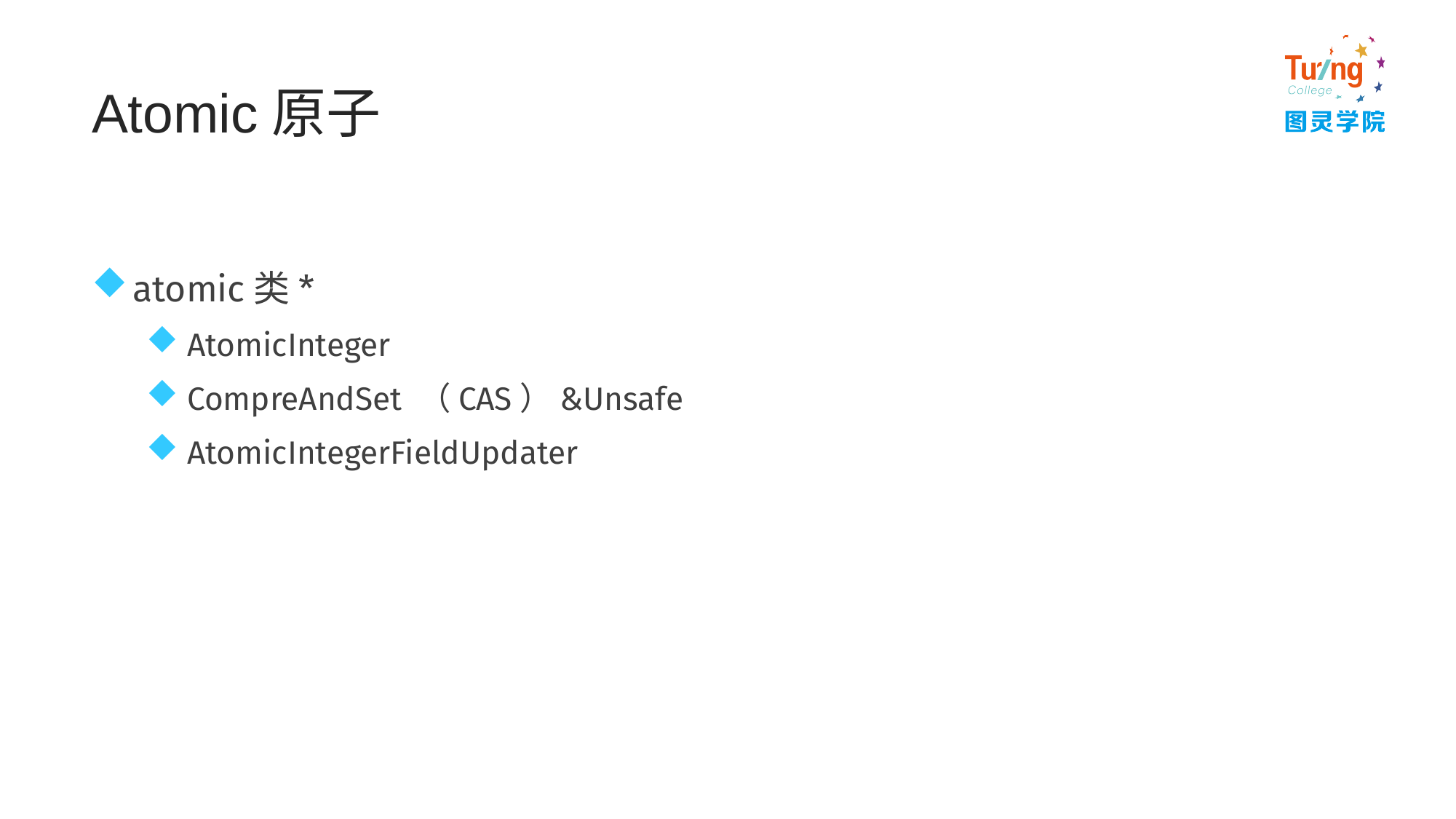

# Atomic原子

atomic类*
AtomicInteger
CompreAndSet （CAS）&Unsafe
AtomicIntegerFieldUpdater